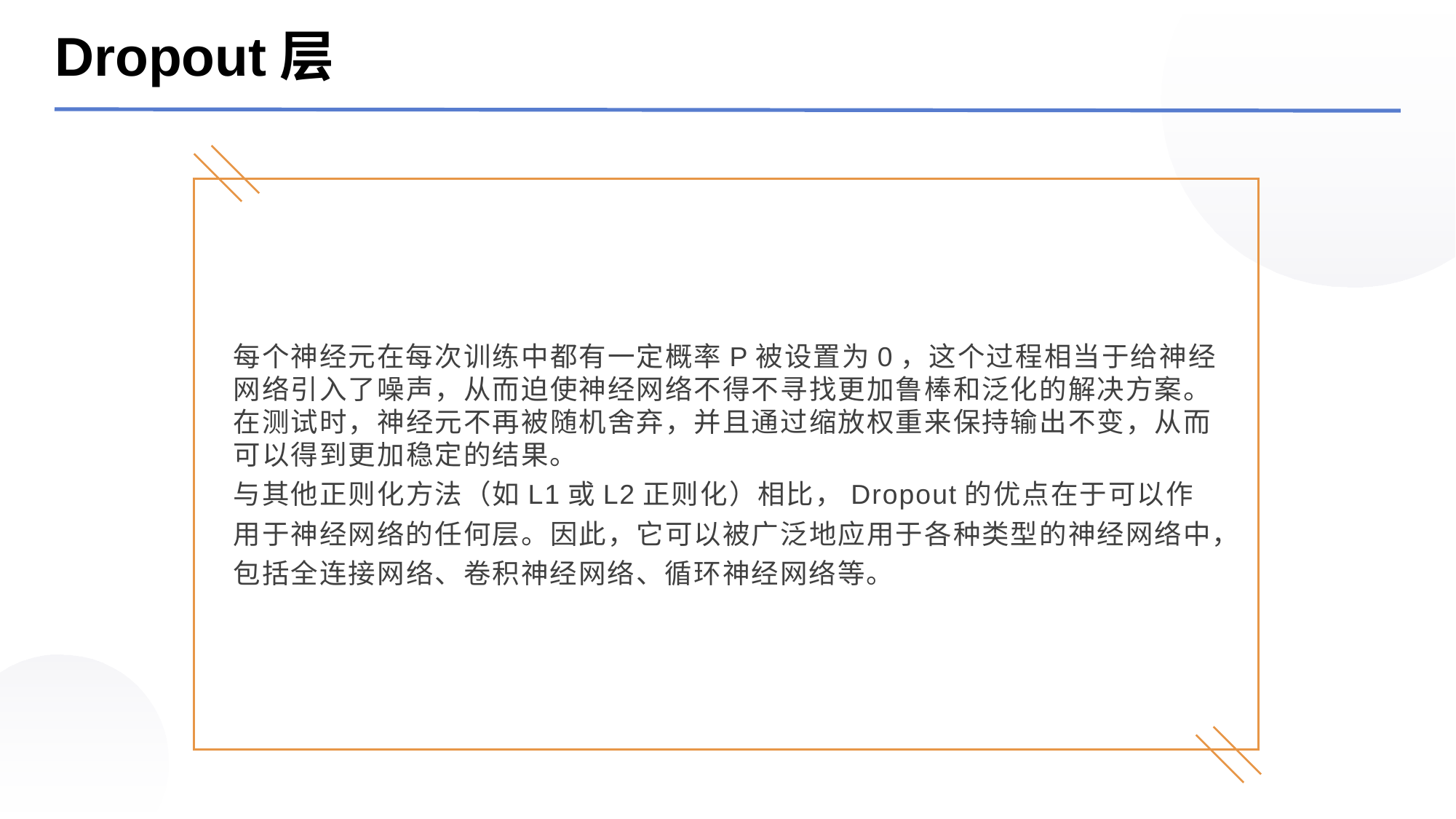

Dropout层

每个神经元在每次训练中都有一定概率P被设置为0，这个过程相当于给神经网络引入了噪声，从而迫使神经网络不得不寻找更加鲁棒和泛化的解决方案。在测试时，神经元不再被随机舍弃，并且通过缩放权重来保持输出不变，从而可以得到更加稳定的结果。
与其他正则化方法（如L1或L2正则化）相比，Dropout的优点在于可以作用于神经网络的任何层。因此，它可以被广泛地应用于各种类型的神经网络中，包括全连接网络、卷积神经网络、循环神经网络等。